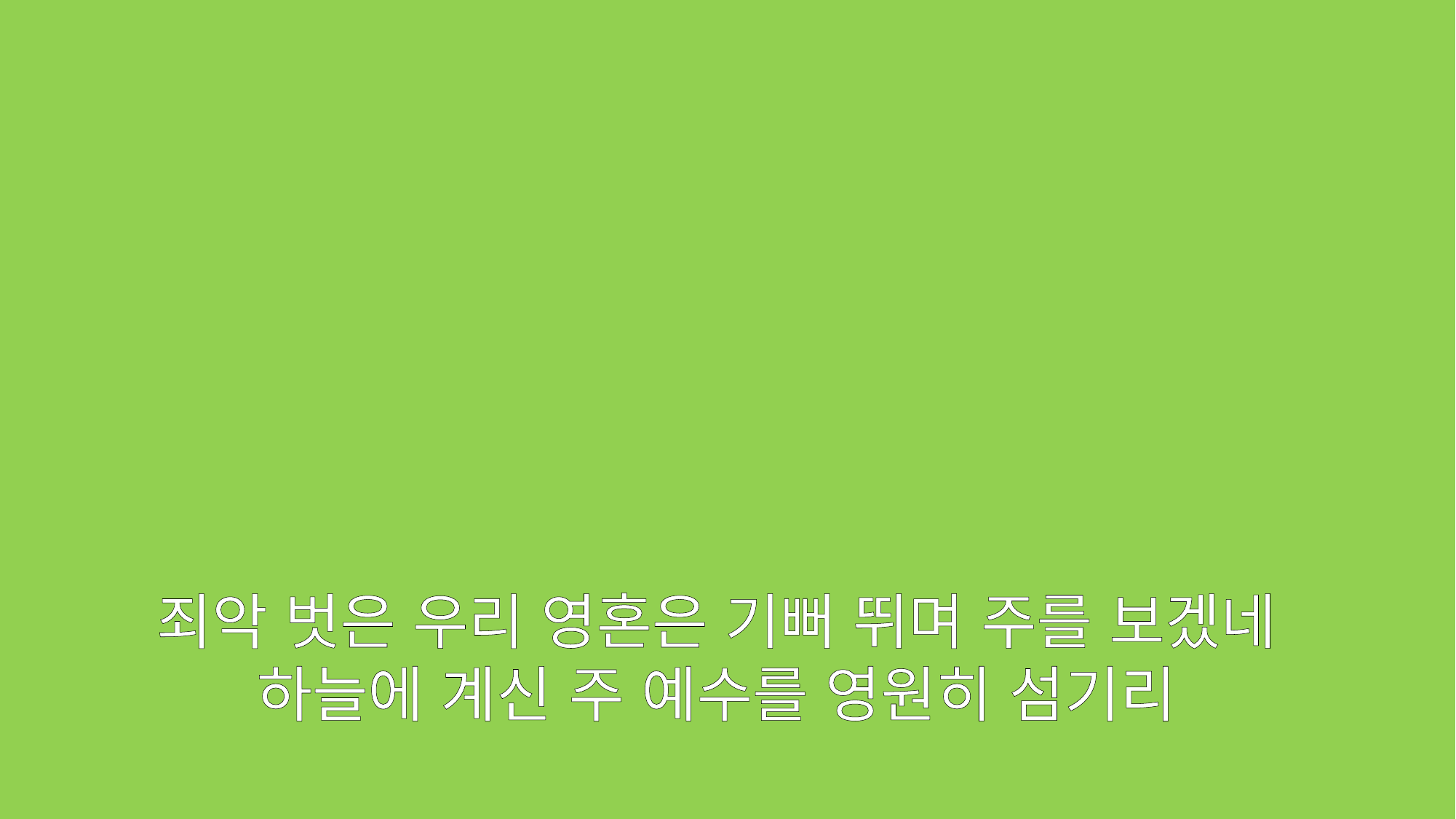

죄악 벗은 우리 영혼은 기뻐 뛰며 주를 보겠네
하늘에 계신 주 예수를 영원히 섬기리